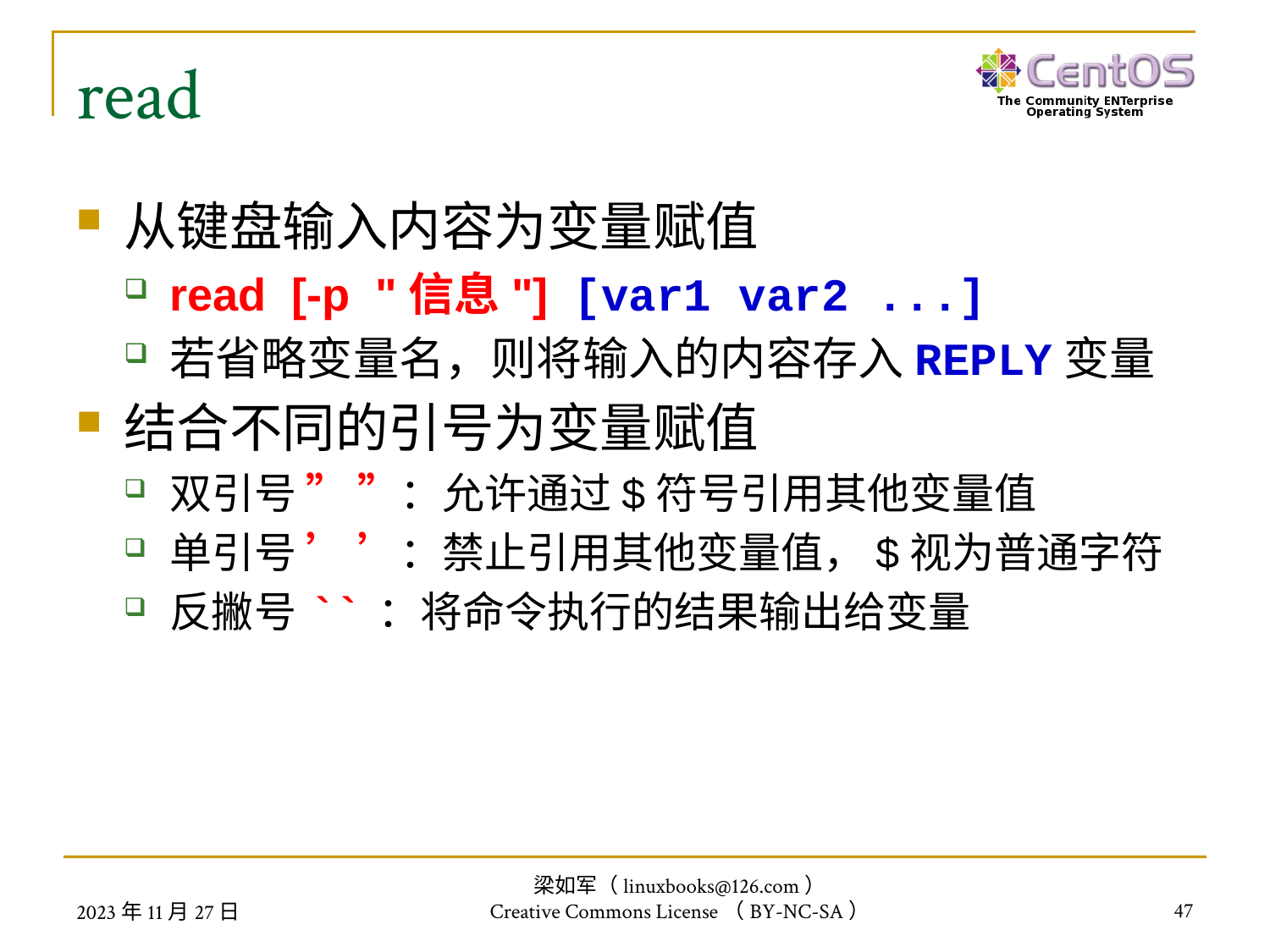

# read
从键盘输入内容为变量赋值
read  [-p  "信息"]  [var1 var2 ...]
若省略变量名，则将输入的内容存入REPLY变量
结合不同的引号为变量赋值
双引号 ” ”：允许通过$符号引用其他变量值
单引号 ’ ’：禁止引用其他变量值，$视为普通字符
反撇号 ` ` ：将命令执行的结果输出给变量
梁如军（linuxbooks@126.com）
Creative Commons License（BY-NC-SA）
2023年11月27日
47